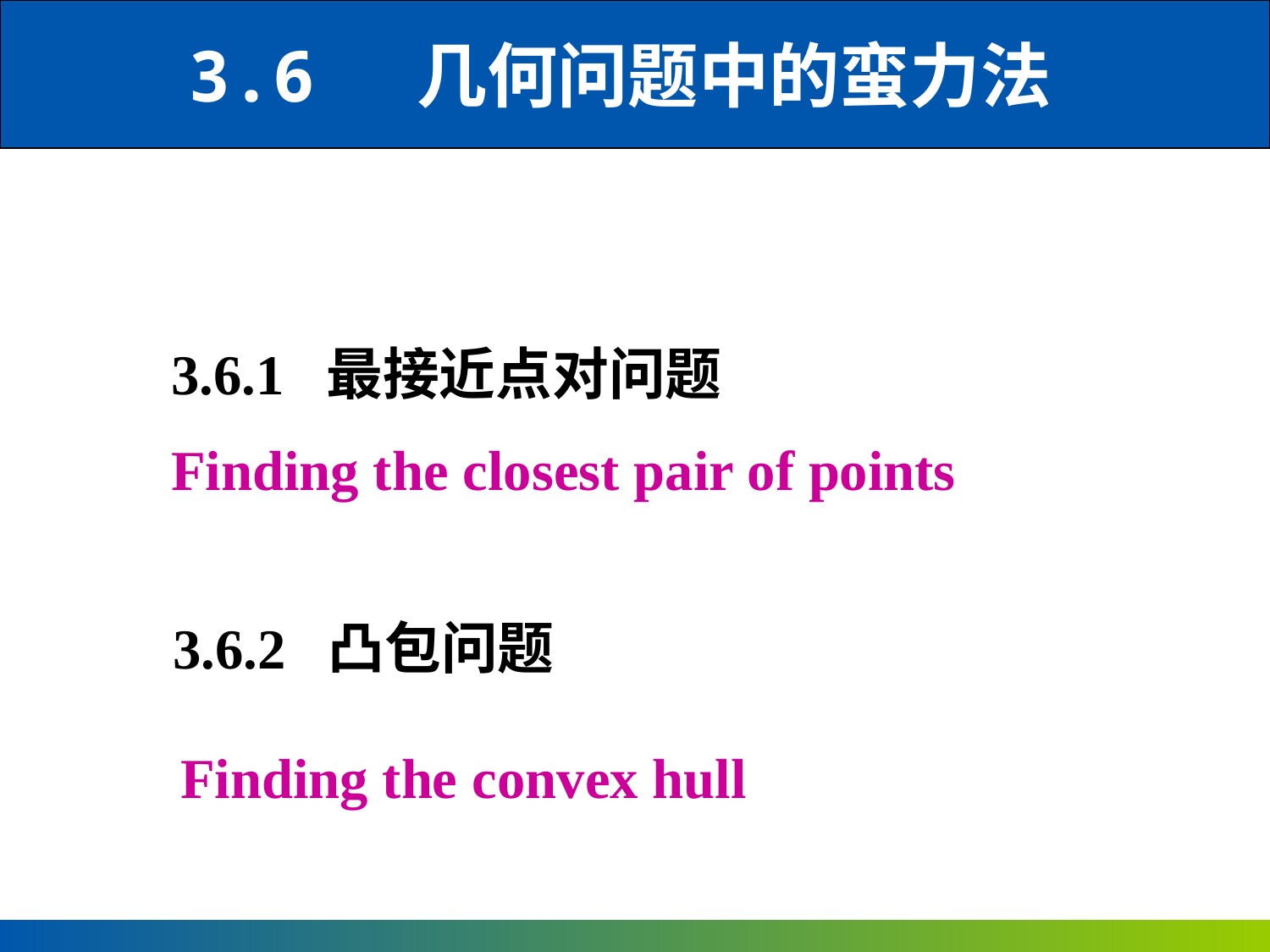

3.6  几何问题中的蛮力法
3.6.1  最接近点对问题
Finding the closest pair of points

3.6.2  凸包问题
Finding the convex hull